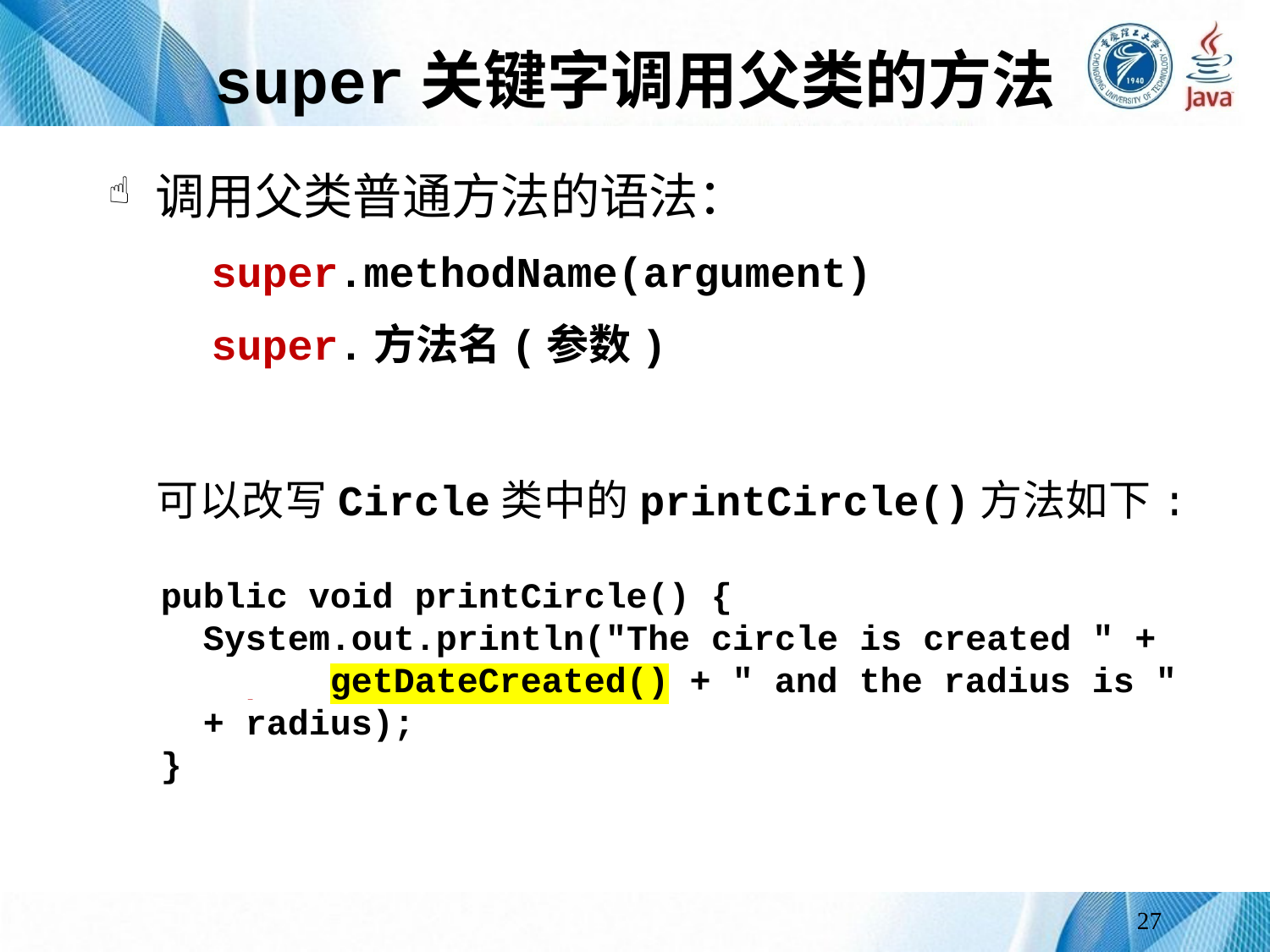

# super关键字调用父类的方法
调用父类普通方法的语法：
	super.methodName(argument)
	super.方法名(参数)

	可以改写Circle类中的printCircle()方法如下:

public void printCircle() {
  System.out.println("The circle is created " +
  super.getDateCreated() + " and the radius is "
  + radius);
}

27